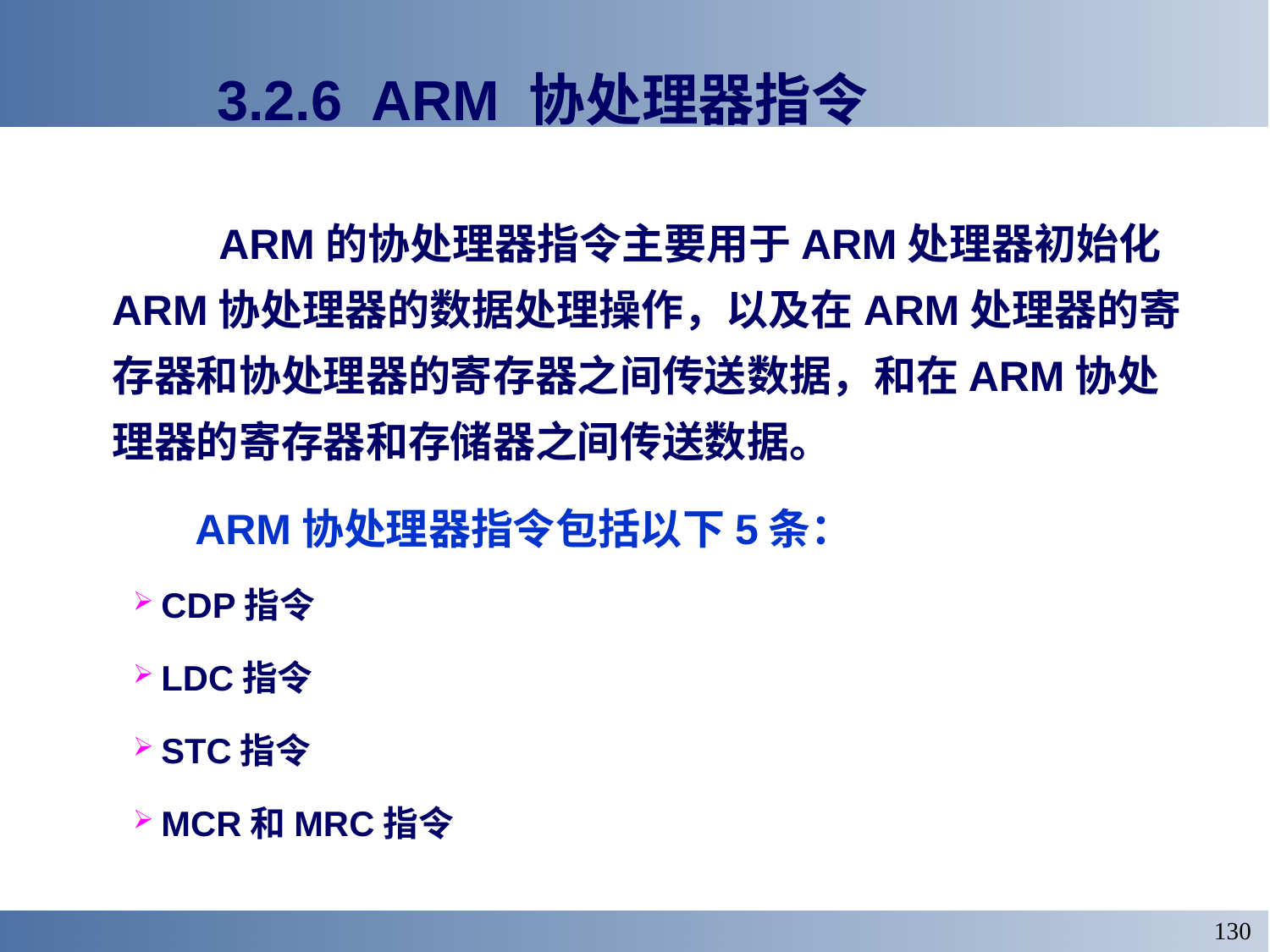

# 3.2.6  ARM 协处理器指令
            ARM的协处理器指令主要用于ARM处理器初始化ARM协处理器的数据处理操作，以及在ARM处理器的寄存器和协处理器的寄存器之间传送数据，和在ARM协处理器的寄存器和存储器之间传送数据。
          ARM协处理器指令包括以下5条：
CDP指令
LDC指令
STC指令
MCR和MRC指令